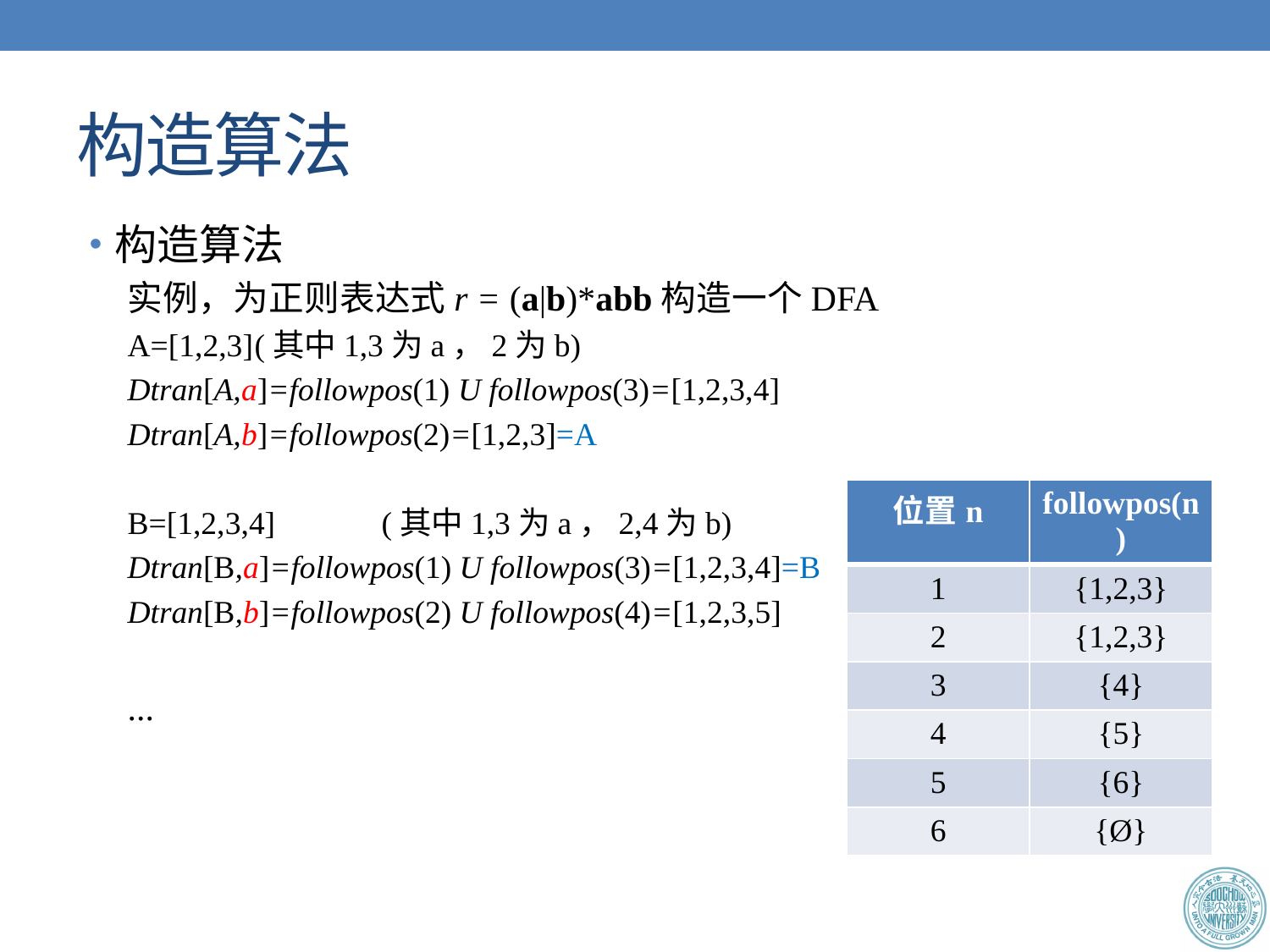

# 构造算法
构造算法
实例，为正则表达式r = (a|b)*abb构造一个DFA
A=[1,2,3]	(其中1,3为a，2为b)
Dtran[A,a]=followpos(1) U followpos(3)=[1,2,3,4]
Dtran[A,b]=followpos(2)=[1,2,3]=A

B=[1,2,3,4]	(其中1,3为a，2,4为b)
Dtran[B,a]=followpos(1) U followpos(3)=[1,2,3,4]=B
Dtran[B,b]=followpos(2) U followpos(4)=[1,2,3,5]

...

| 位置n | followpos(n) |
| --- | --- |
| 1 | {1,2,3} |
| 2 | {1,2,3} |
| 3 | {4} |
| 4 | {5} |
| 5 | {6} |
| 6 | {Ø} |